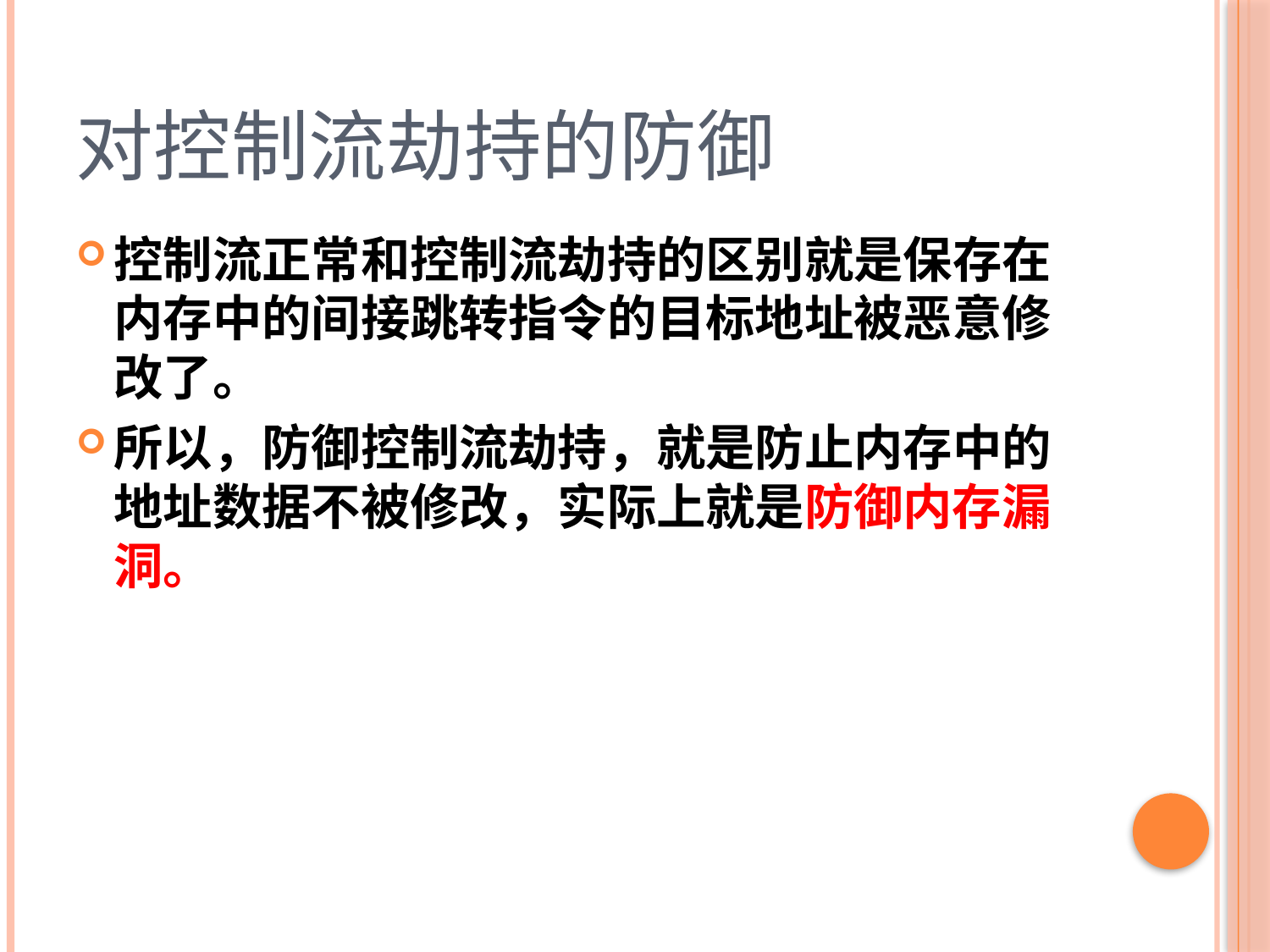

# 对控制流劫持的防御
控制流正常和控制流劫持的区别就是保存在内存中的间接跳转指令的目标地址被恶意修改了。
所以，防御控制流劫持，就是防止内存中的地址数据不被修改，实际上就是防御内存漏洞。